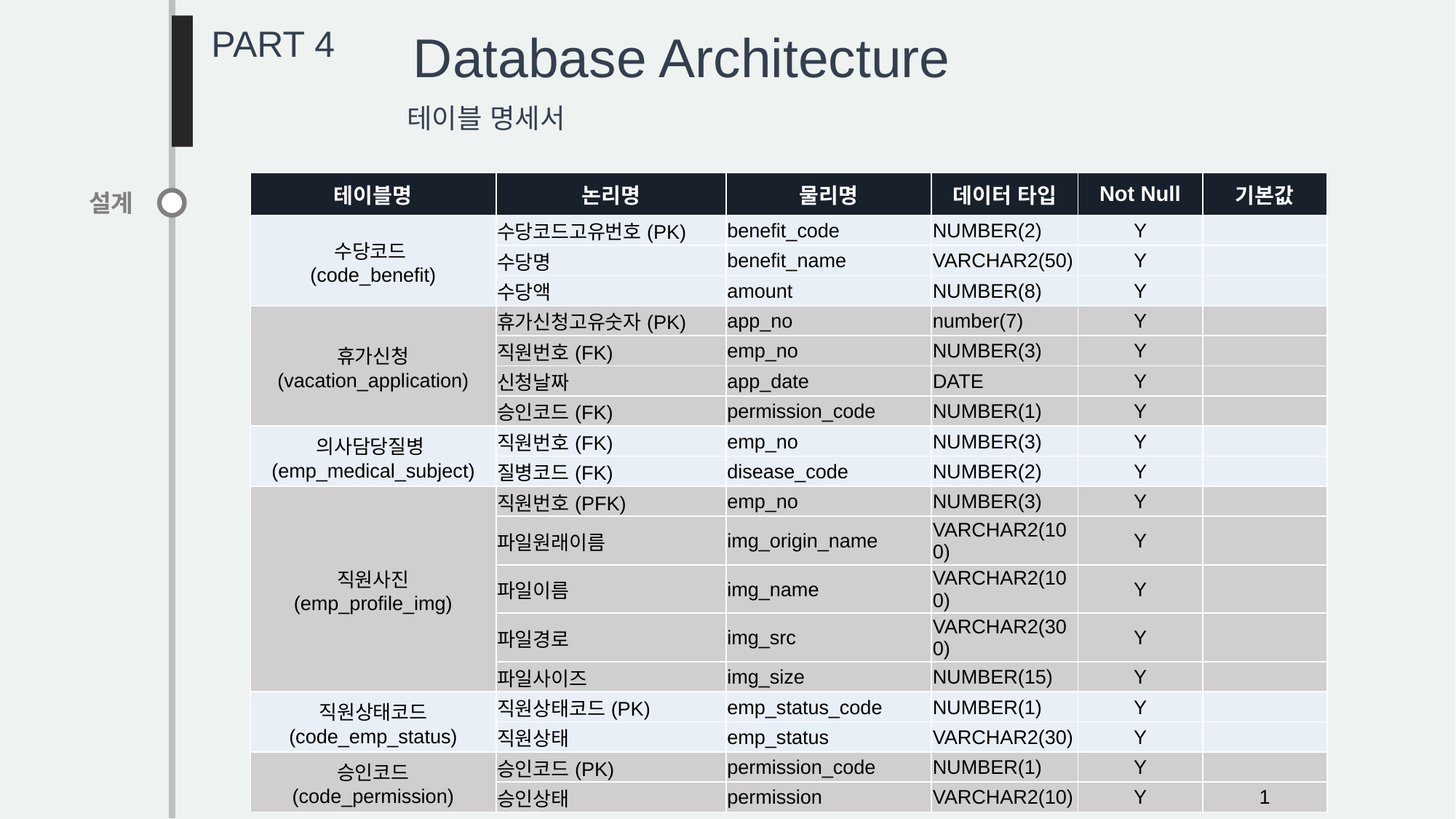

PART 4
Database Architecture
테이블 명세서
| 테이블명 | 논리명 | 물리명 | 데이터 타입 | Not Null | 기본값 |
| --- | --- | --- | --- | --- | --- |
| 수당코드 (code\_benefit) | 수당코드고유번호(PK) | benefit\_code | NUMBER(2) | Y |  |
|  | 수당명 | benefit\_name | VARCHAR2(50) | Y |  |
|  | 수당액 | amount | NUMBER(8) | Y |  |
| 휴가신청 (vacation\_application) | 휴가신청고유숫자(PK) | app\_no | number(7) | Y |  |
|  | 직원번호(FK) | emp\_no | NUMBER(3) | Y |  |
|  | 신청날짜 | app\_date | DATE | Y |  |
|  | 승인코드(FK) | permission\_code | NUMBER(1) | Y |  |
| 의사담당질병 (emp\_medical\_subject) | 직원번호(FK) | emp\_no | NUMBER(3) | Y |  |
|  | 질병코드(FK) | disease\_code | NUMBER(2) | Y |  |
| 직원사진 (emp\_profile\_img) | 직원번호(PFK) | emp\_no | NUMBER(3) | Y |  |
|  | 파일원래이름 | img\_origin\_name | VARCHAR2(100) | Y |  |
|  | 파일이름 | img\_name | VARCHAR2(100) | Y |  |
|  | 파일경로 | img\_src | VARCHAR2(300) | Y |  |
|  | 파일사이즈 | img\_size | NUMBER(15) | Y |  |
| 직원상태코드 (code\_emp\_status) | 직원상태코드(PK) | emp\_status\_code | NUMBER(1) | Y |  |
|  | 직원상태 | emp\_status | VARCHAR2(30) | Y |  |
| 승인코드 (code\_permission) | 승인코드(PK) | permission\_code | NUMBER(1) | Y |  |
|  | 승인상태 | permission | VARCHAR2(10) | Y | 1 |
설계